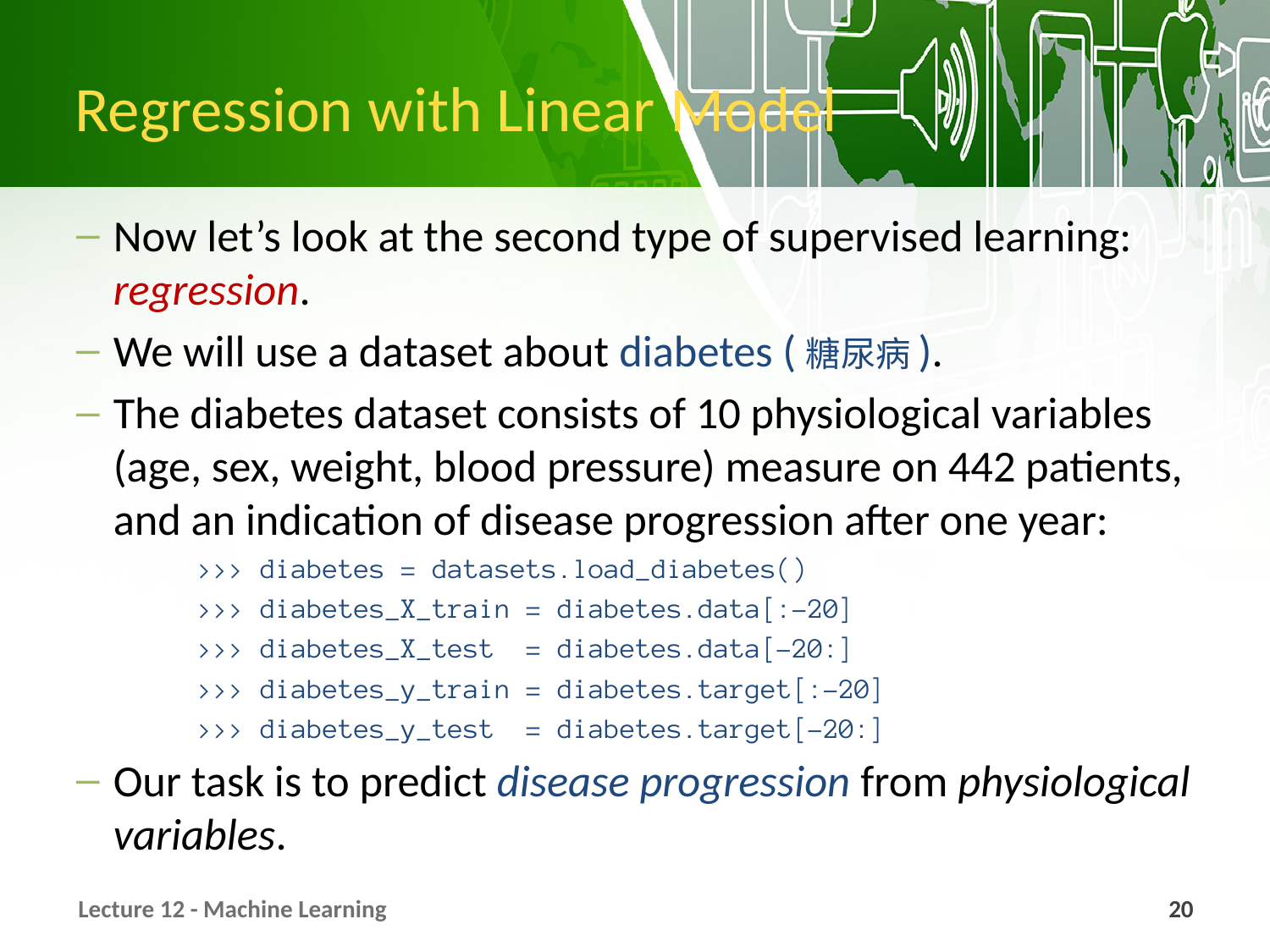

# Regression with Linear Model
Now let’s look at the second type of supervised learning: regression.
We will use a dataset about diabetes (糖尿病).
The diabetes dataset consists of 10 physiological variables (age, sex, weight, blood pressure) measure on 442 patients, and an indication of disease progression after one year:
>>> diabetes = datasets.load_diabetes()
>>> diabetes_X_train = diabetes.data[:-20]
>>> diabetes_X_test  = diabetes.data[-20:]
>>> diabetes_y_train = diabetes.target[:-20]
>>> diabetes_y_test  = diabetes.target[-20:]
Our task is to predict disease progression from physiological variables.
Lecture 12 - Machine Learning
20